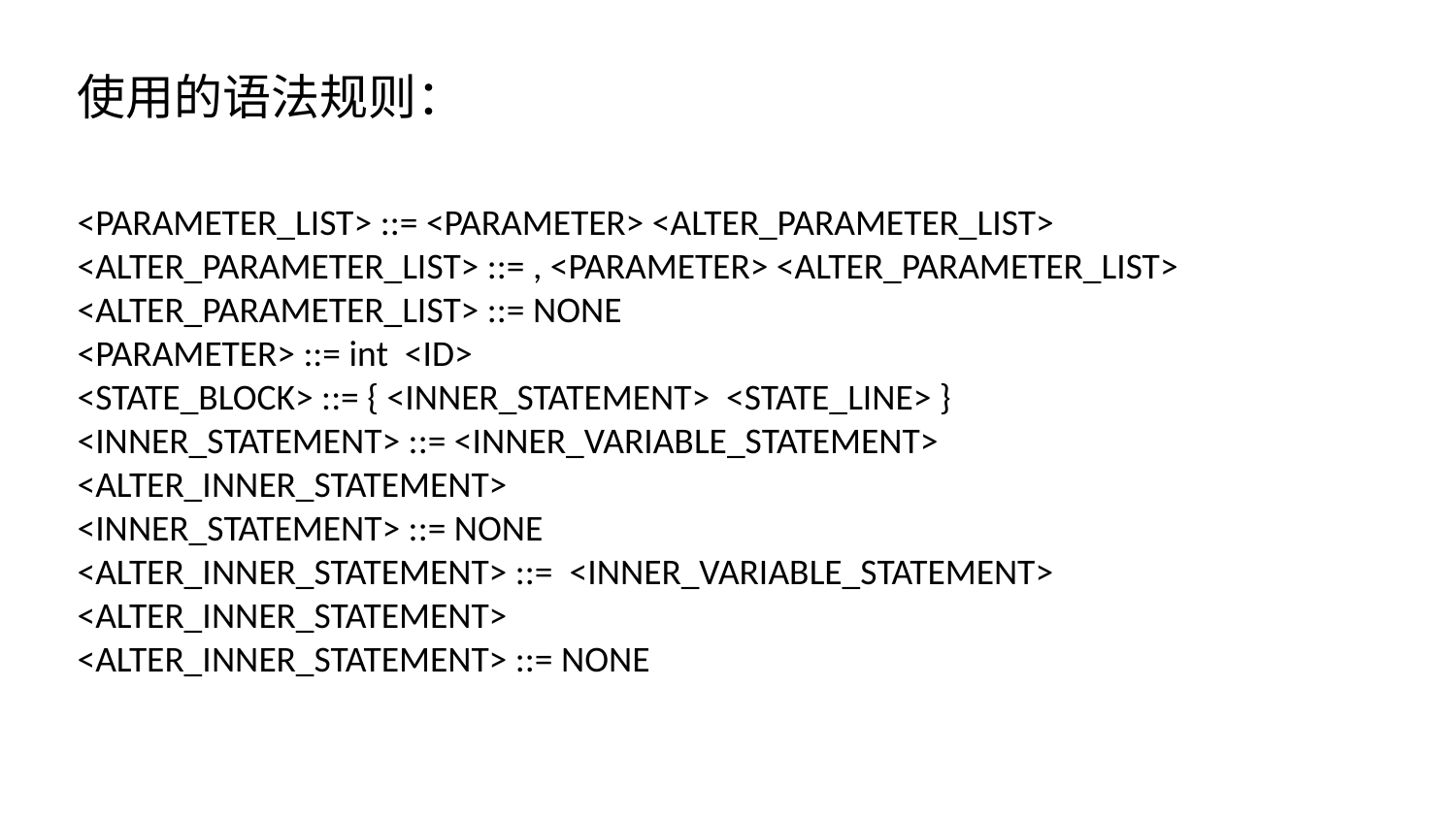

使用的语法规则：
<PARAMETER_LIST> ::= <PARAMETER> <ALTER_PARAMETER_LIST>
<ALTER_PARAMETER_LIST> ::= , <PARAMETER> <ALTER_PARAMETER_LIST>
<ALTER_PARAMETER_LIST> ::= NONE
<PARAMETER> ::= int  <ID>
<STATE_BLOCK> ::= { <INNER_STATEMENT>  <STATE_LINE> }
<INNER_STATEMENT> ::= <INNER_VARIABLE_STATEMENT> <ALTER_INNER_STATEMENT>
<INNER_STATEMENT> ::= NONE
<ALTER_INNER_STATEMENT> ::=  <INNER_VARIABLE_STATEMENT> <ALTER_INNER_STATEMENT>
<ALTER_INNER_STATEMENT> ::= NONE